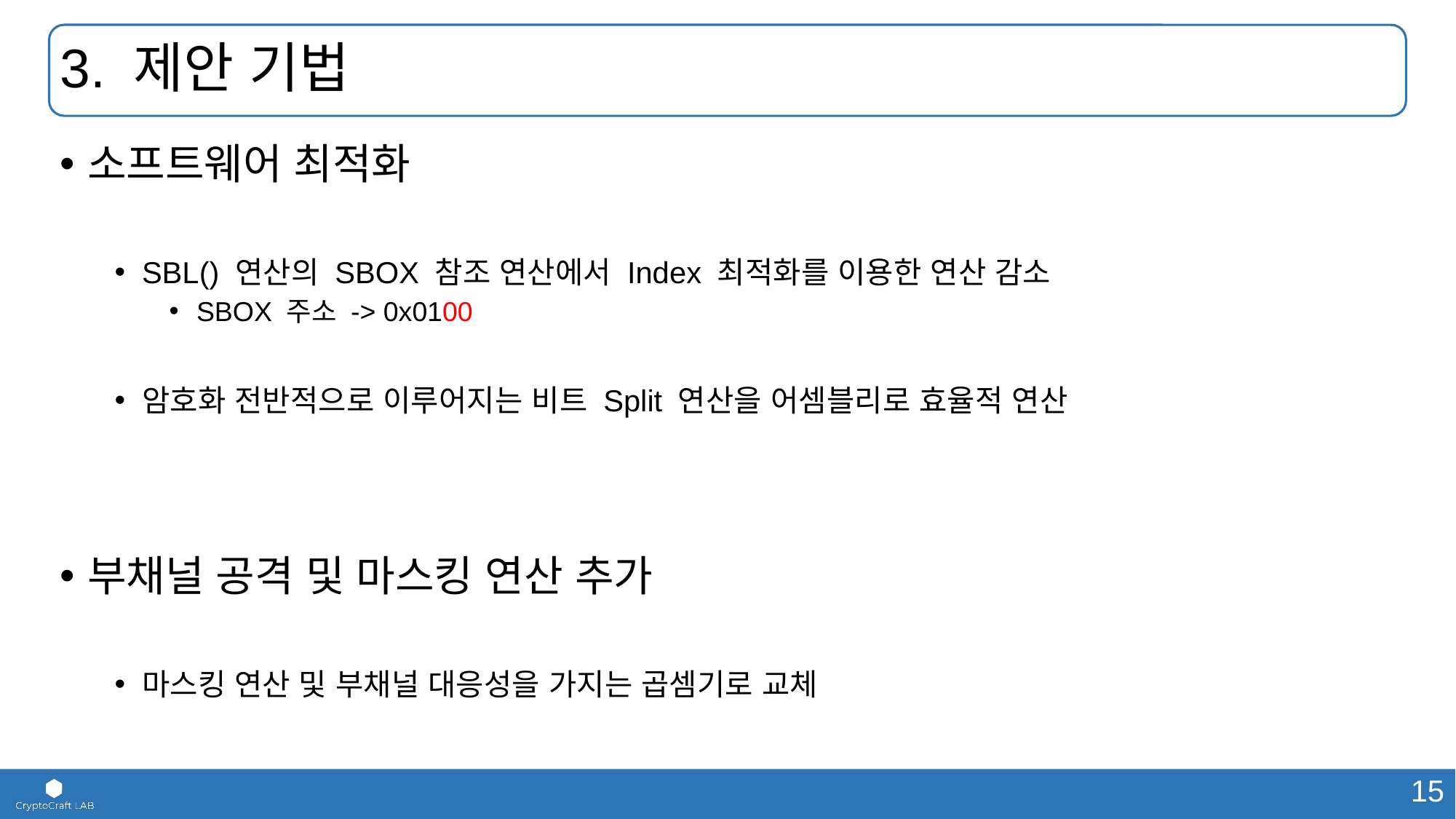

# 3. 제안 기법
소프트웨어 최적화

SBL() 연산의 SBOX 참조 연산에서 Index 최적화를 이용한 연산 감소
SBOX 주소 -> 0x0100

암호화 전반적으로 이루어지는 비트 Split 연산을 어셈블리로 효율적 연산

부채널 공격 및 마스킹 연산 추가

마스킹 연산 및 부채널 대응성을 가지는 곱셈기로 교체